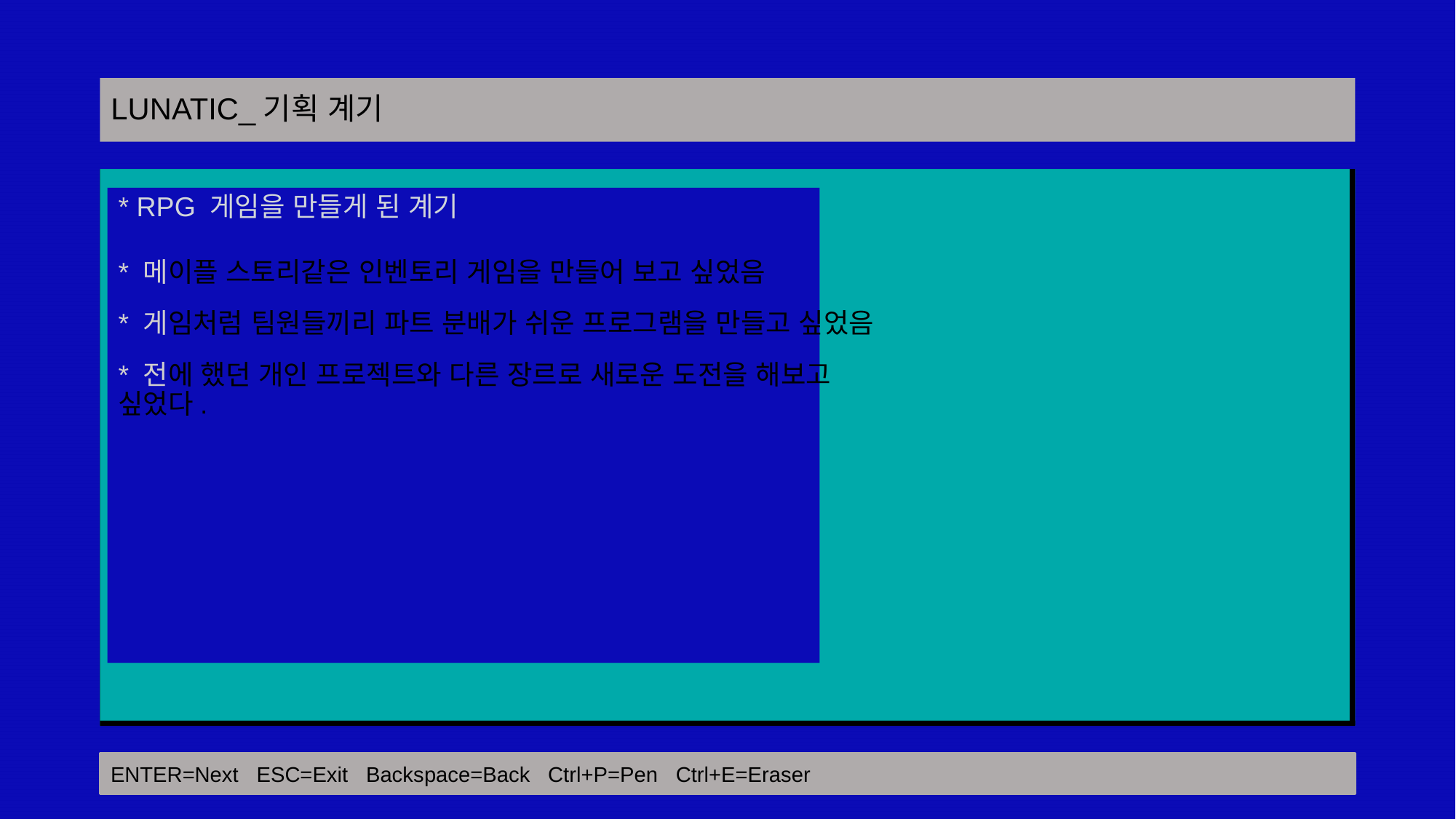

# LUNATIC_기획 계기
* RPG 게임을 만들게 된 계기
* 메이플 스토리같은 인벤토리 게임을 만들어 보고 싶었음
* 게임처럼 팀원들끼리 파트 분배가 쉬운 프로그램을 만들고 싶었음
* 전에 했던 개인 프로젝트와 다른 장르로 새로운 도전을 해보고 싶었다.